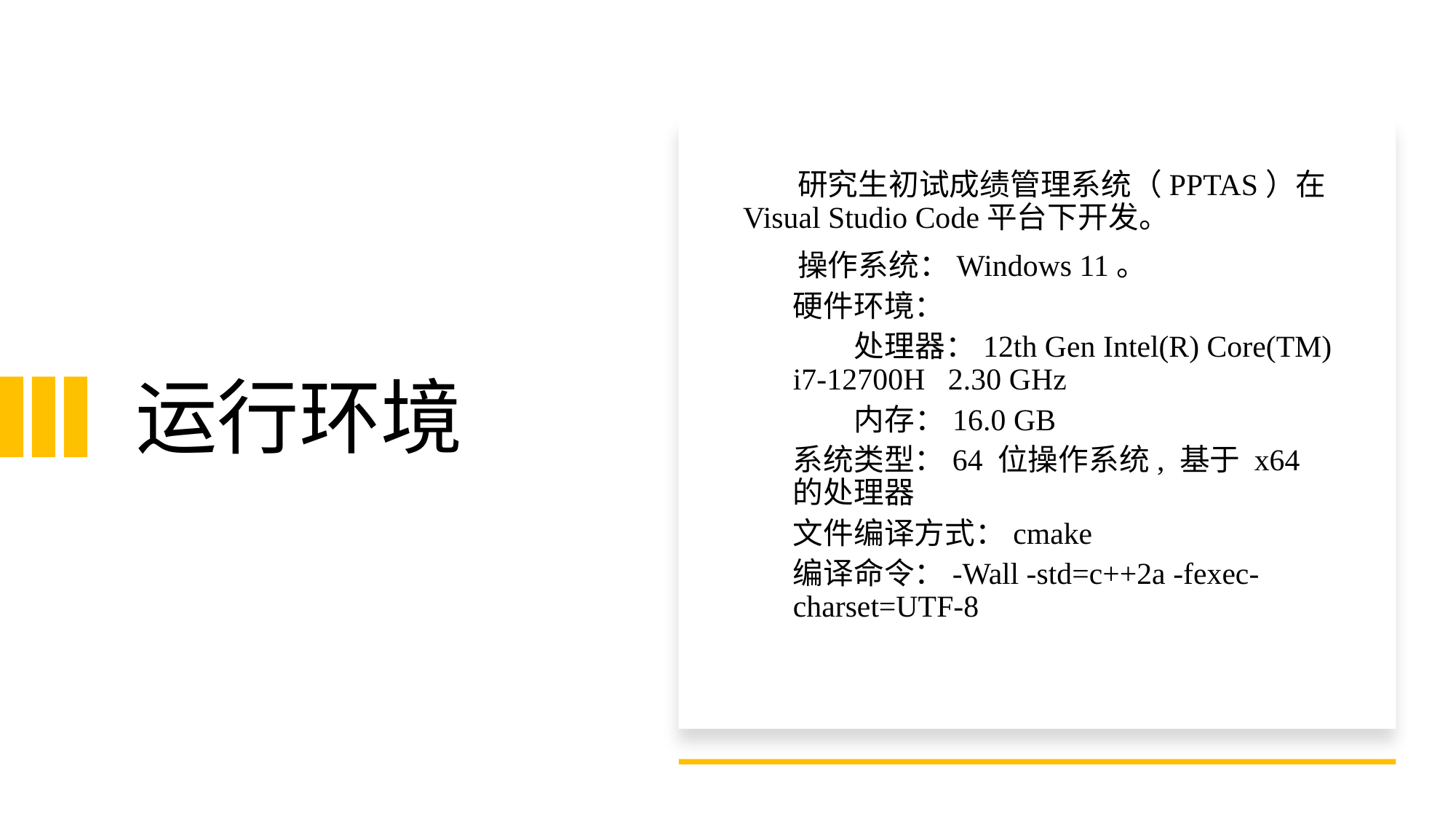

# 运行环境
       研究生初试成绩管理系统（PPTAS）在Visual Studio Code平台下开发。
       操作系统：Windows 11。
硬件环境：
        处理器：12th Gen Intel(R) Core(TM) i7-12700H   2.30 GHz
        内存：16.0 GB
系统类型：64 位操作系统, 基于 x64 的处理器
文件编译方式：cmake
编译命令：-Wall -std=c++2a -fexec-charset=UTF-8